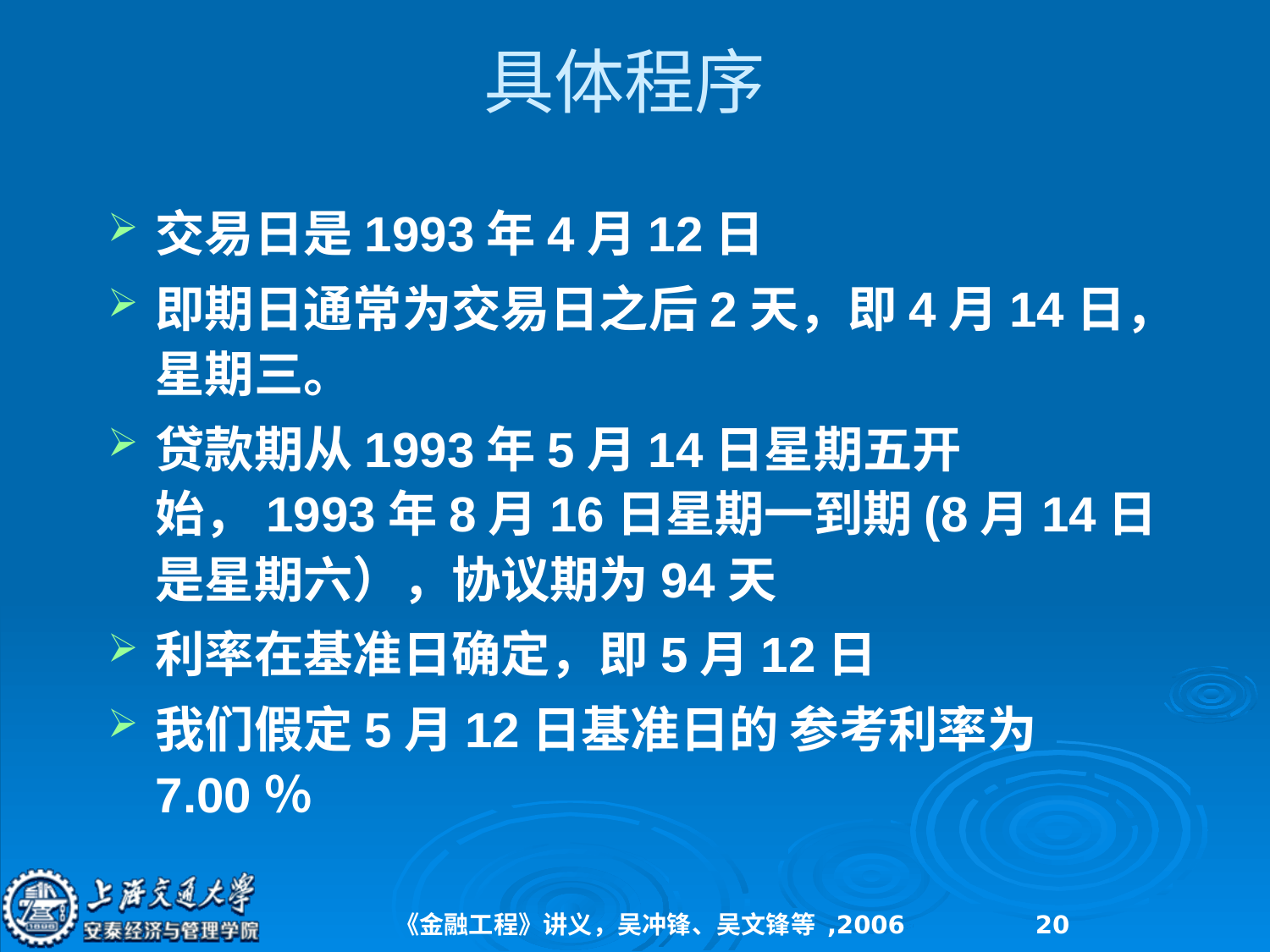

# 具体程序
交易日是1993年4月12日
即期日通常为交易日之后2天，即4月14日，星期三。
贷款期从1993年5月14日星期五开始，1993年8月16日星期一到期(8月14日是星期六），协议期为94天
利率在基准日确定，即5月12日
我们假定5月12日基准日的 参考利率为7.00％